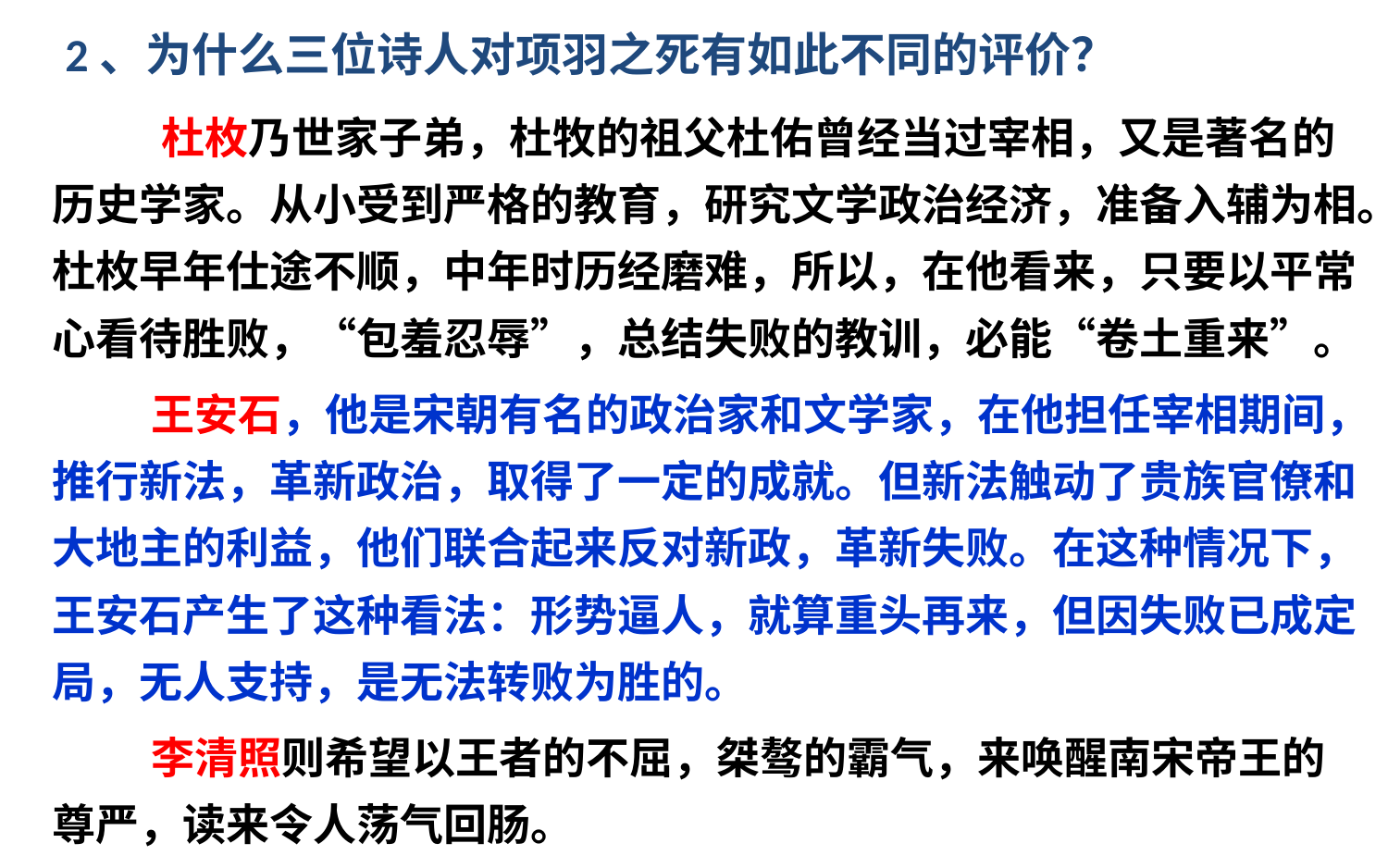

2、为什么三位诗人对项羽之死有如此不同的评价？
          杜枚乃世家子弟，杜牧的祖父杜佑曾经当过宰相，又是著名的历史学家。从小受到严格的教育，研究文学政治经济，准备入辅为相。杜枚早年仕途不顺，中年时历经磨难，所以，在他看来，只要以平常心看待胜败，“包羞忍辱”，总结失败的教训，必能“卷土重来”。
         王安石，他是宋朝有名的政治家和文学家，在他担任宰相期间，推行新法，革新政治，取得了一定的成就。但新法触动了贵族官僚和大地主的利益，他们联合起来反对新政，革新失败。在这种情况下，王安石产生了这种看法：形势逼人，就算重头再来，但因失败已成定局，无人支持，是无法转败为胜的。
         李清照则希望以王者的不屈，桀骜的霸气，来唤醒南宋帝王的尊严，读来令人荡气回肠。